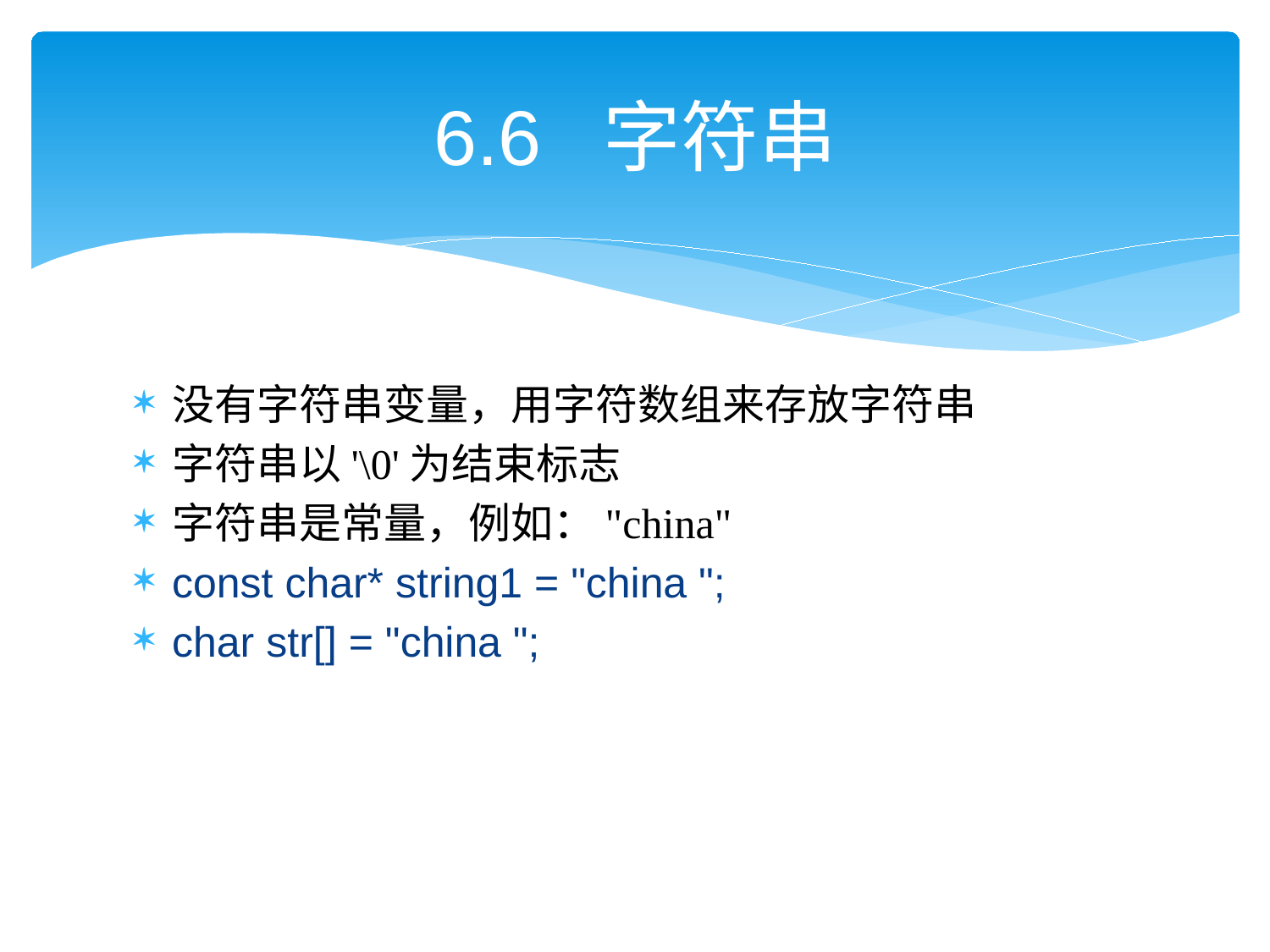

# 6.6  字符串
没有字符串变量，用字符数组来存放字符串
字符串以'\0'为结束标志
字符串是常量，例如："china"
const char* string1 = "china ";
char str[] = "china ";